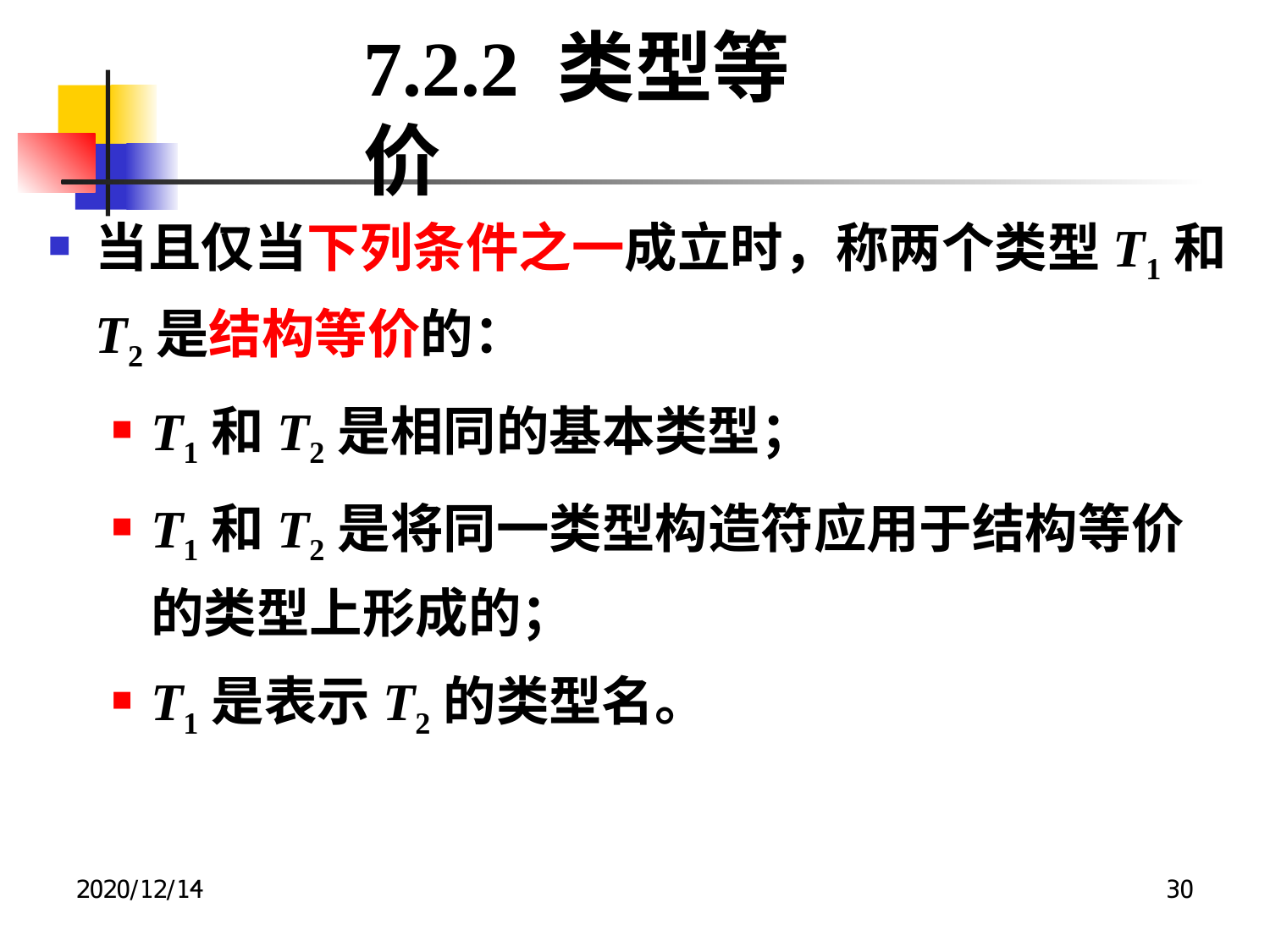

7.2.2 类型等价
当且仅当下列条件之一成立时，称两个类型T1和T2是结构等价的：
T1和T2是相同的基本类型；
T1和T2是将同一类型构造符应用于结构等价的类型上形成的；
T1是表示T2的类型名。
2020/12/14
30